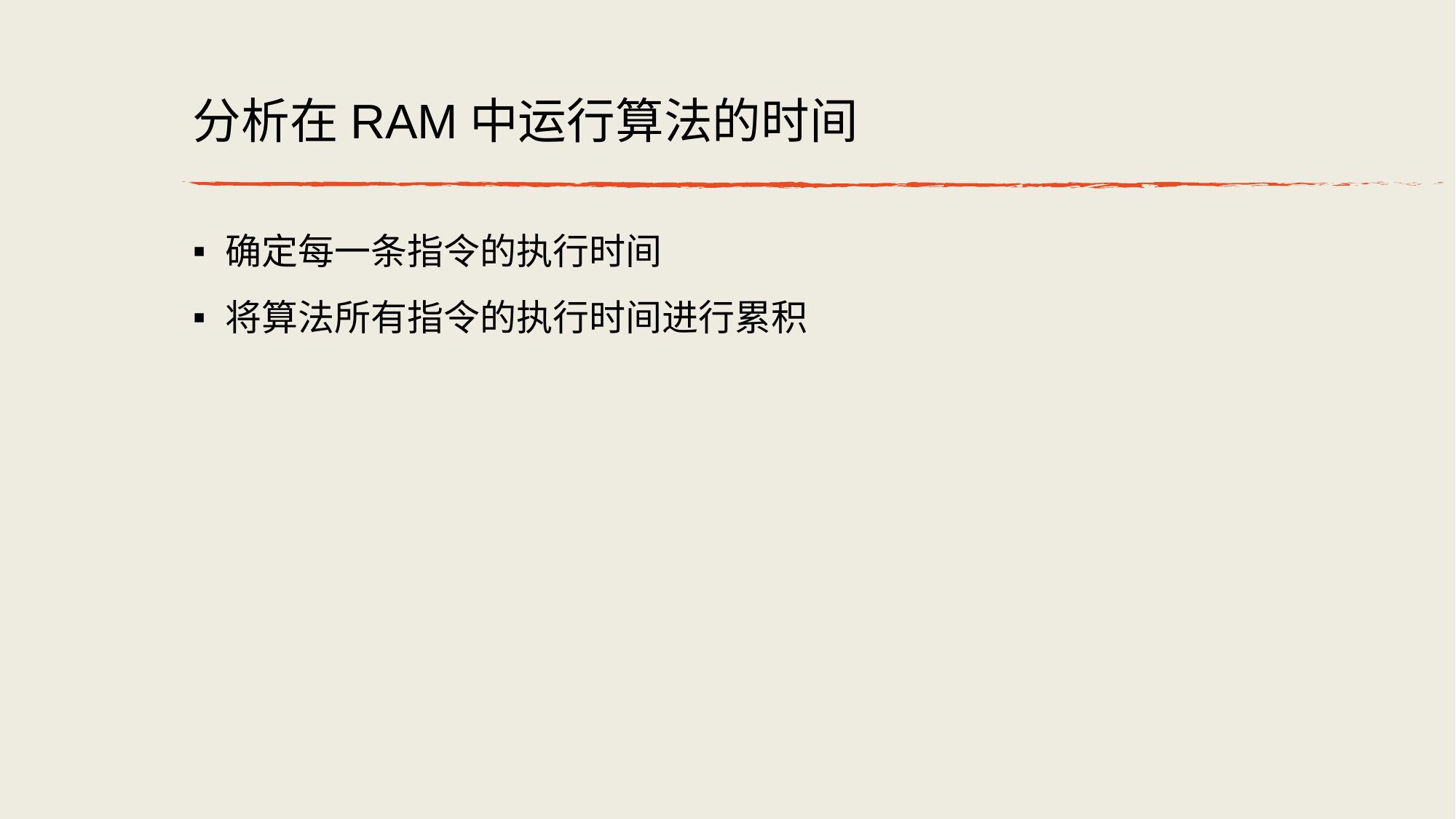

# 分析在RAM中运行算法的时间
确定每一条指令的执行时间
将算法所有指令的执行时间进行累积